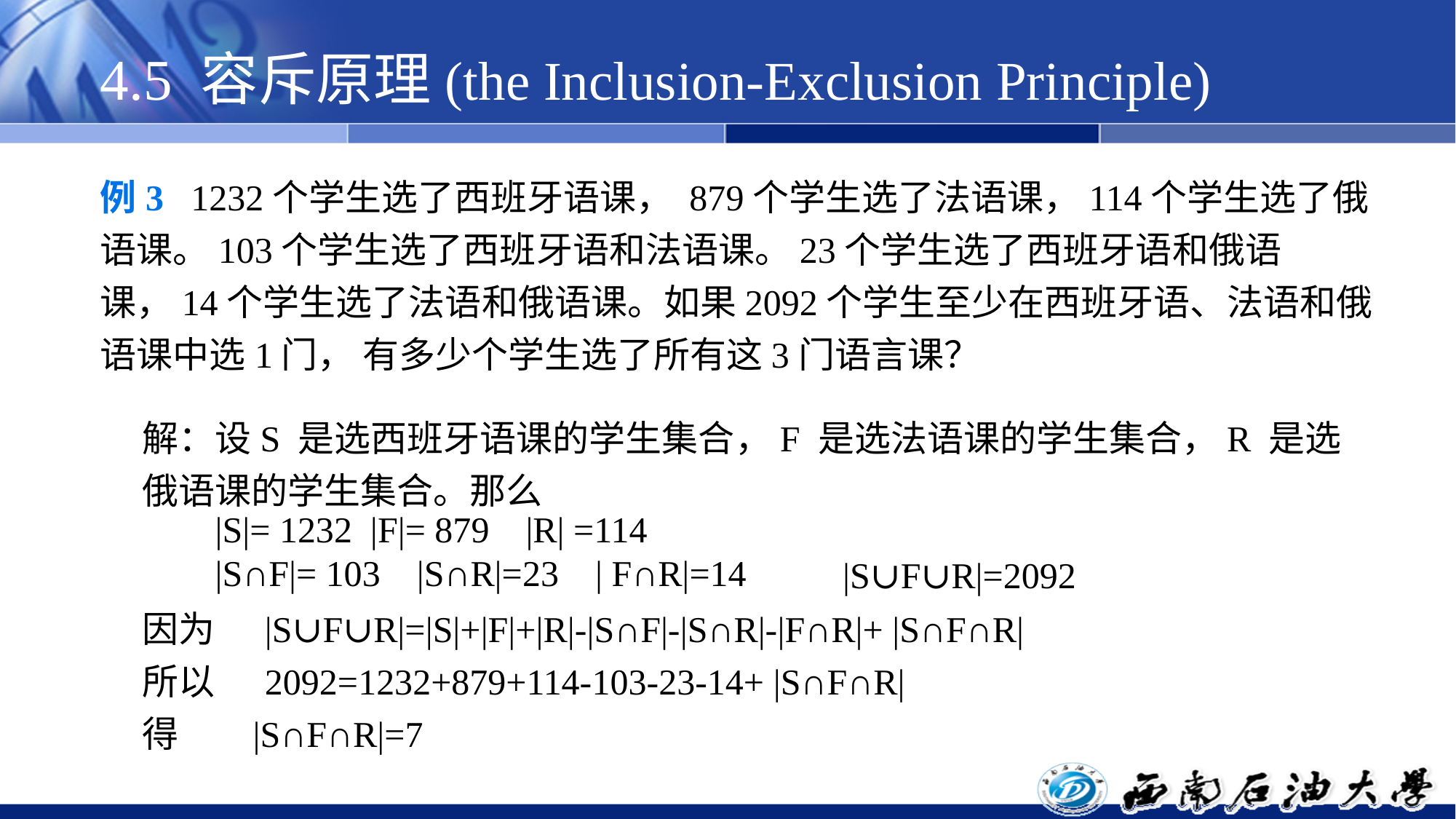

# 4.5 容斥原理(the Inclusion-Exclusion Principle)
例3   1232个学生选了西班牙语课， 879个学生选了法语课，114个学生选了俄语课。103个学生选了西班牙语和法语课。23个学生选了西班牙语和俄语课，14个学生选了法语和俄语课。如果2092个学生至少在西班牙语、法语和俄语课中选1门， 有多少个学生选了所有这3门语言课？
解：设S 是选西班牙语课的学生集合，F 是选法语课的学生集合，R 是选俄语课的学生集合。那么
|S|= 1232  |F|= 879    |R| =114
|S∩F|= 103    |S∩R|=23    | F∩R|=14
|S∪F∪R|=2092
因为     |S∪F∪R|=|S|+|F|+|R|-|S∩F|-|S∩R|-|F∩R|+ |S∩F∩R|
所以     2092=1232+879+114-103-23-14+ |S∩F∩R|
得        |S∩F∩R|=7